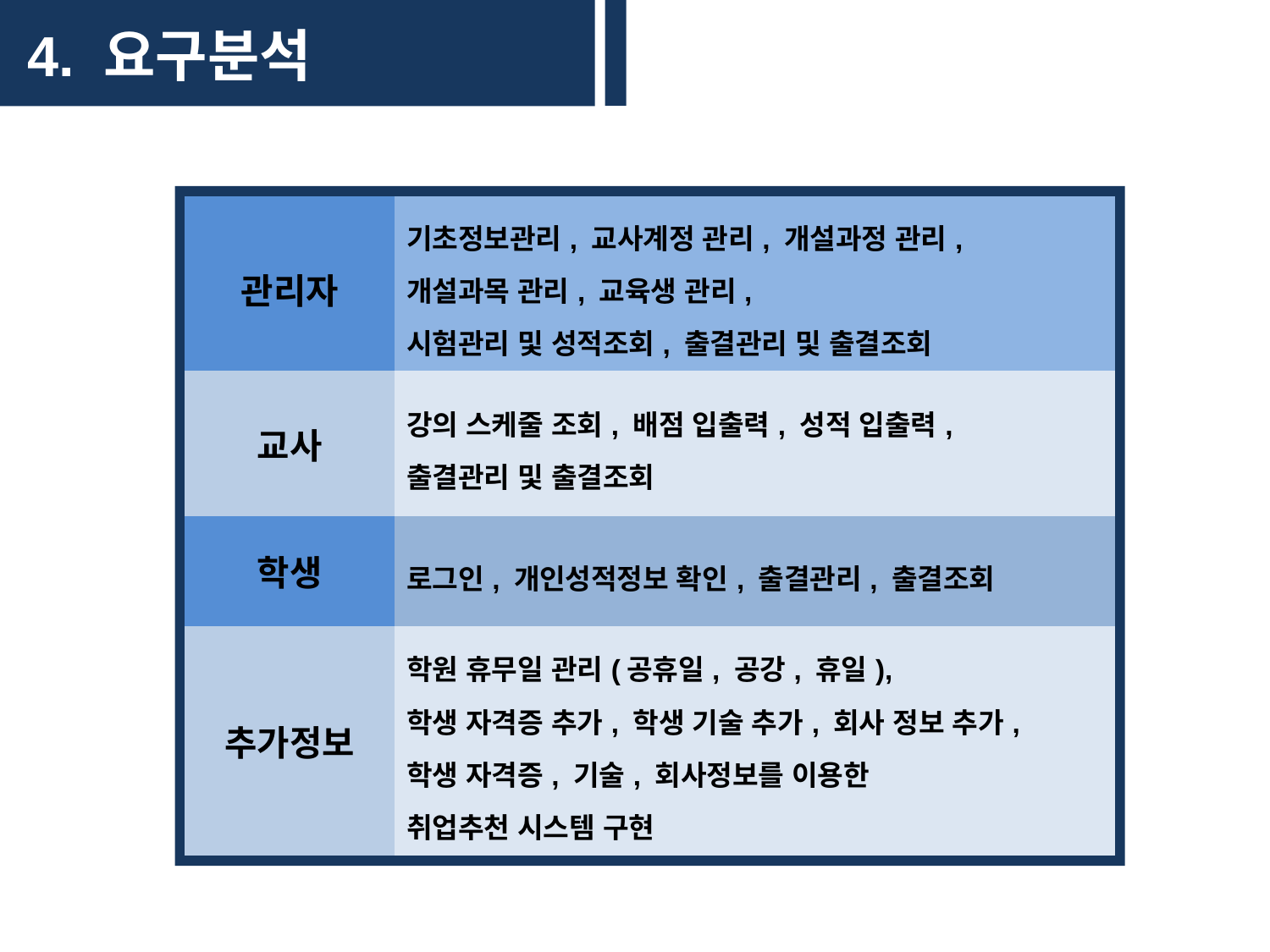

4. 요구분석

| 관리자 | 기초정보관리, 교사계정 관리, 개설과정 관리, 개설과목 관리, 교육생 관리, 시험관리 및 성적조회, 출결관리 및 출결조회 |
| --- | --- |
| 교사 | 강의 스케줄 조회, 배점 입출력, 성적 입출력, 출결관리 및 출결조회 |
| 학생 | 로그인, 개인성적정보 확인, 출결관리, 출결조회 |
| 추가정보 | 학원 휴무일 관리(공휴일, 공강, 휴일), 학생 자격증 추가, 학생 기술 추가, 회사 정보 추가, 학생 자격증, 기술, 회사정보를 이용한 취업추천 시스템 구현 |